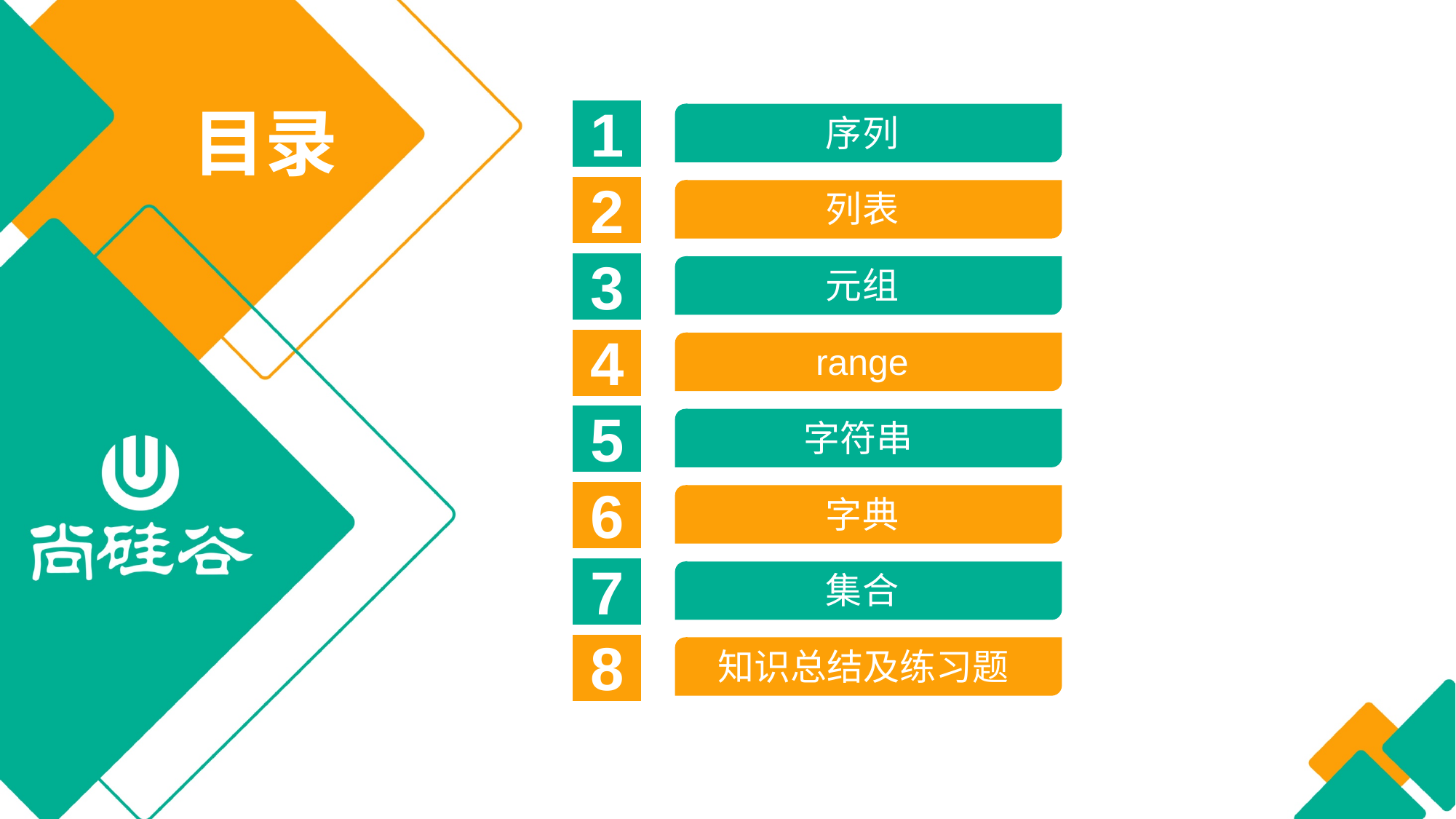

1

序列
目录
2

列表
3

元组
4

range
5

字符串
6

字典
7

集合
8

知识总结及练习题